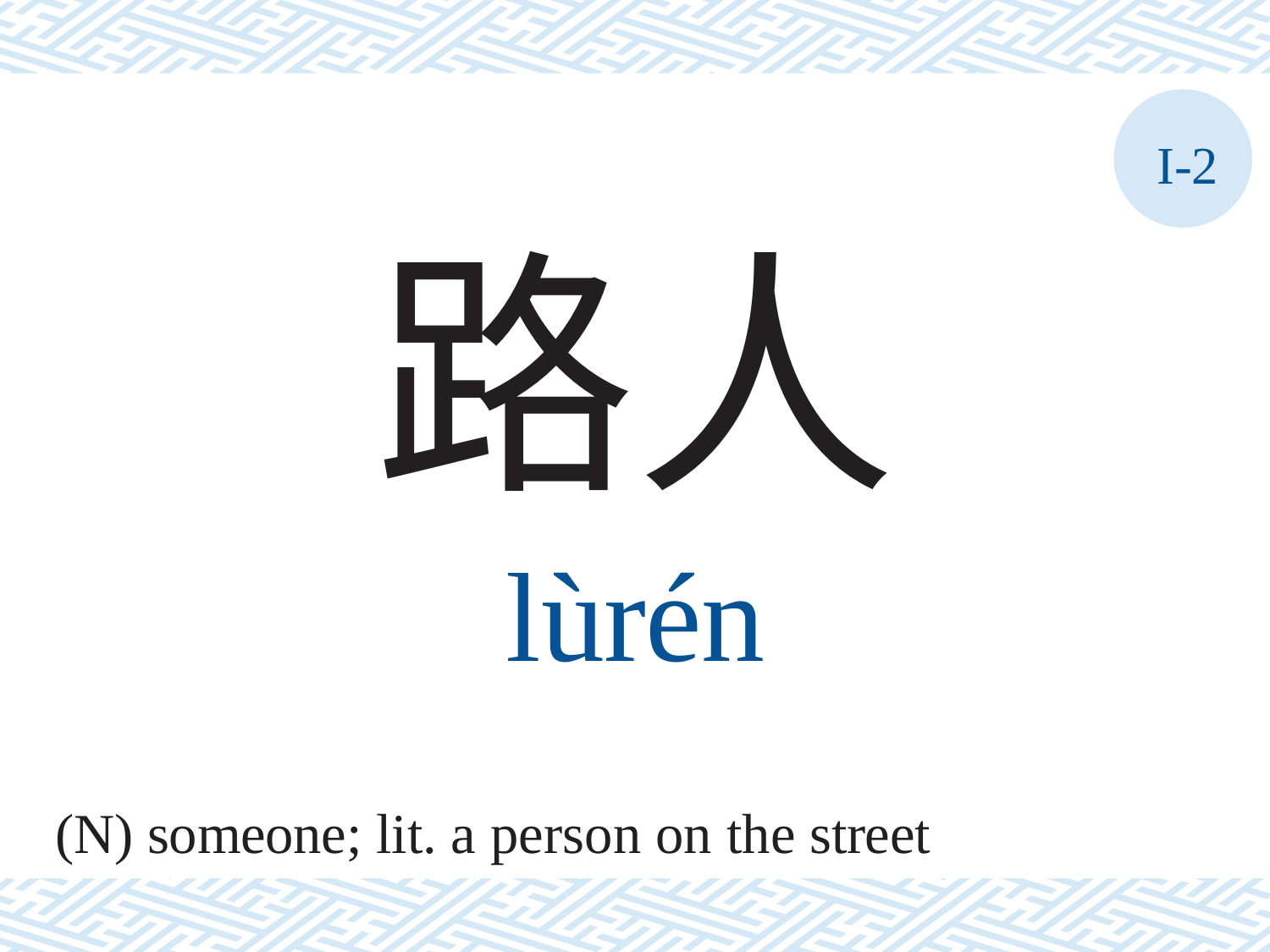

I-2
路人
lùrén
(N) someone; lit. a person on the street